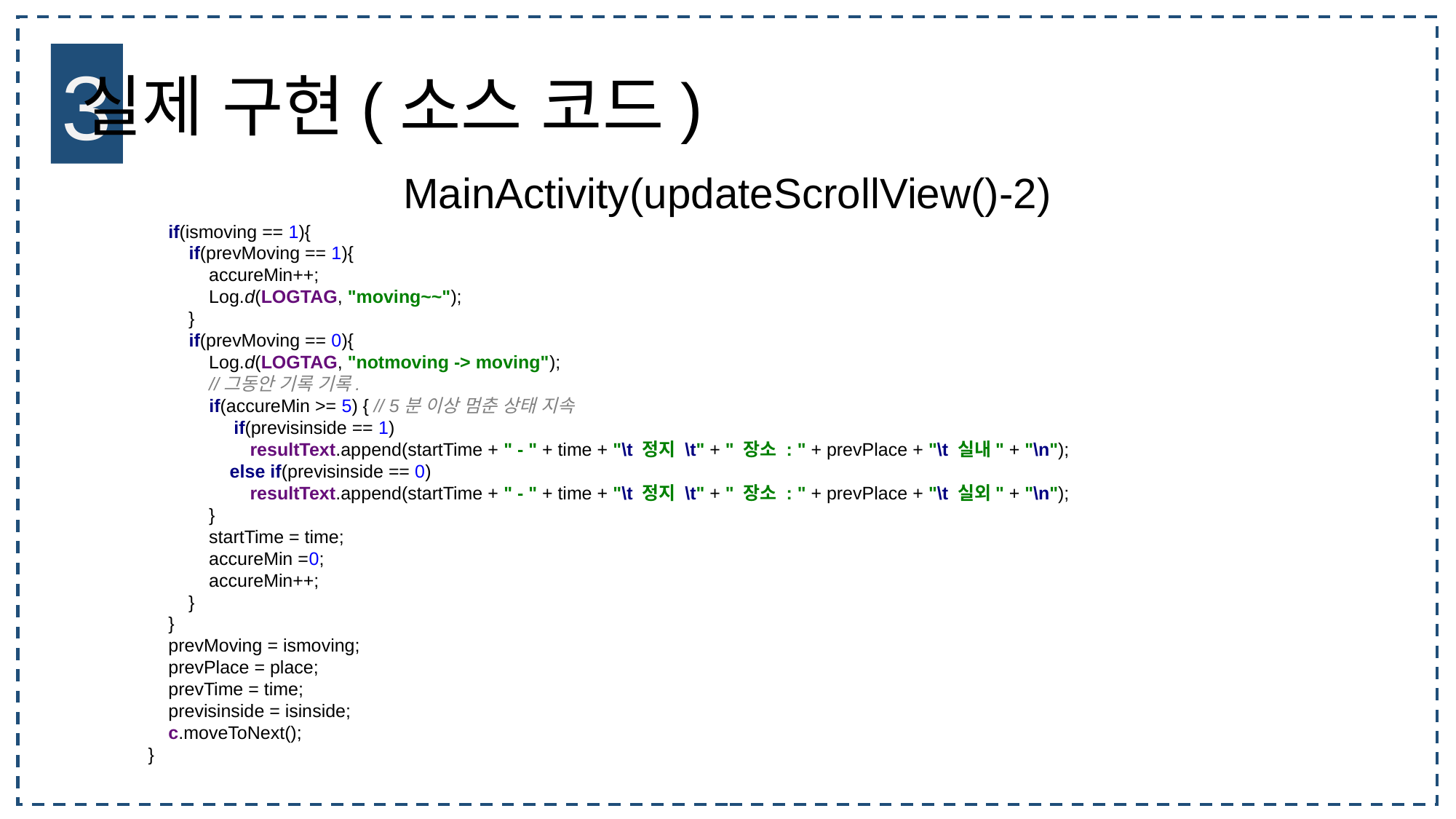

3
실제 구현(소스 코드)
MainActivity(updateScrollView()-2)
    if(ismoving == 1){
        if(prevMoving == 1){
            accureMin++;
            Log.d(LOGTAG, "moving~~");
        }
        if(prevMoving == 0){
            Log.d(LOGTAG, "notmoving -> moving");
            //그동안 기록 기록.
            if(accureMin >= 5) { // 5분 이상 멈춘 상태 지속
                if(previsinside == 1)
                    resultText.append(startTime + " - " + time + "\t 정지 \t" + " 장소 : " + prevPlace + "\t 실내" + "\n");
                else if(previsinside == 0)
                    resultText.append(startTime + " - " + time + "\t 정지 \t" + " 장소 : " + prevPlace + "\t 실외" + "\n");
            }
            startTime = time;
            accureMin =0;
            accureMin++;
        }
    }
    prevMoving = ismoving;
    prevPlace = place;
    prevTime = time;
    previsinside = isinside;
    c.moveToNext();
}